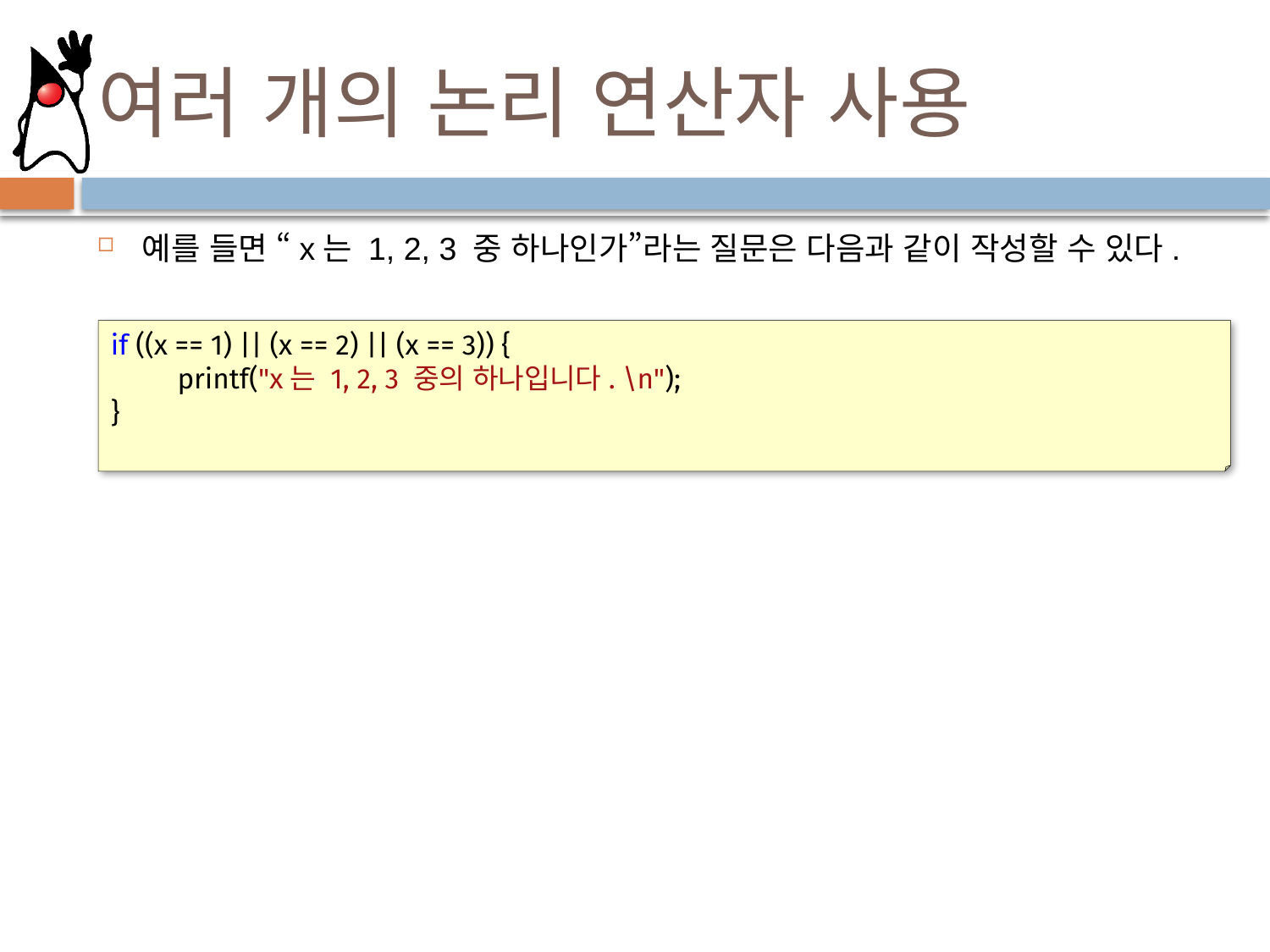

# 여러 개의 논리 연산자 사용
예를 들면 “x는 1, 2, 3 중 하나인가”라는 질문은 다음과 같이 작성할 수 있다.
if ((x == 1) || (x == 2) || (x == 3)) {
         printf("x는 1, 2, 3 중의 하나입니다. \n");
}